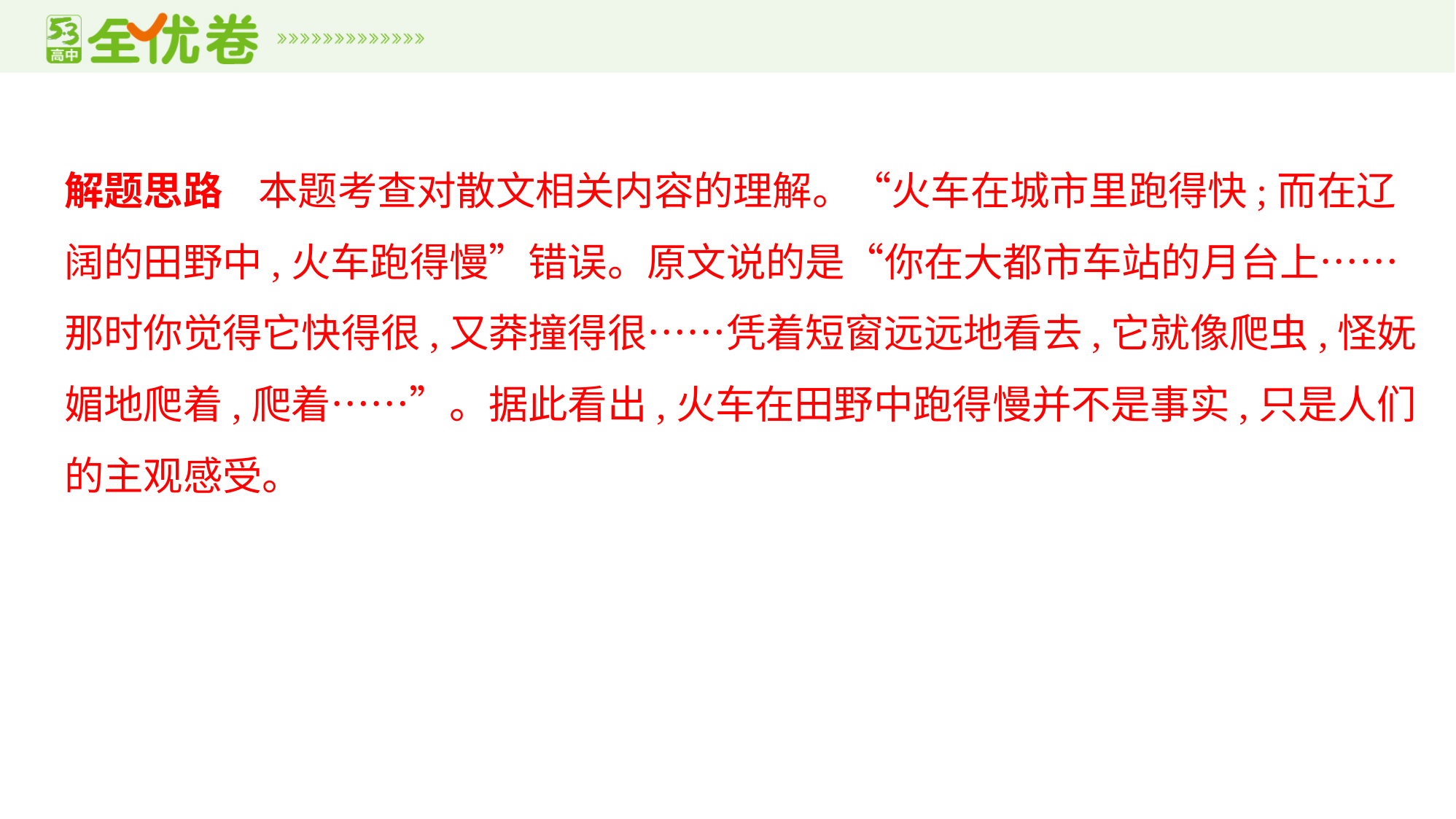

解题思路    本题考查对散文相关内容的理解。“火车在城市里跑得快;而在辽
阔的田野中,火车跑得慢”错误。原文说的是“你在大都市车站的月台上……
那时你觉得它快得很,又莽撞得很……凭着短窗远远地看去,它就像爬虫,怪妩
媚地爬着,爬着……”。据此看出,火车在田野中跑得慢并不是事实,只是人们
的主观感受。